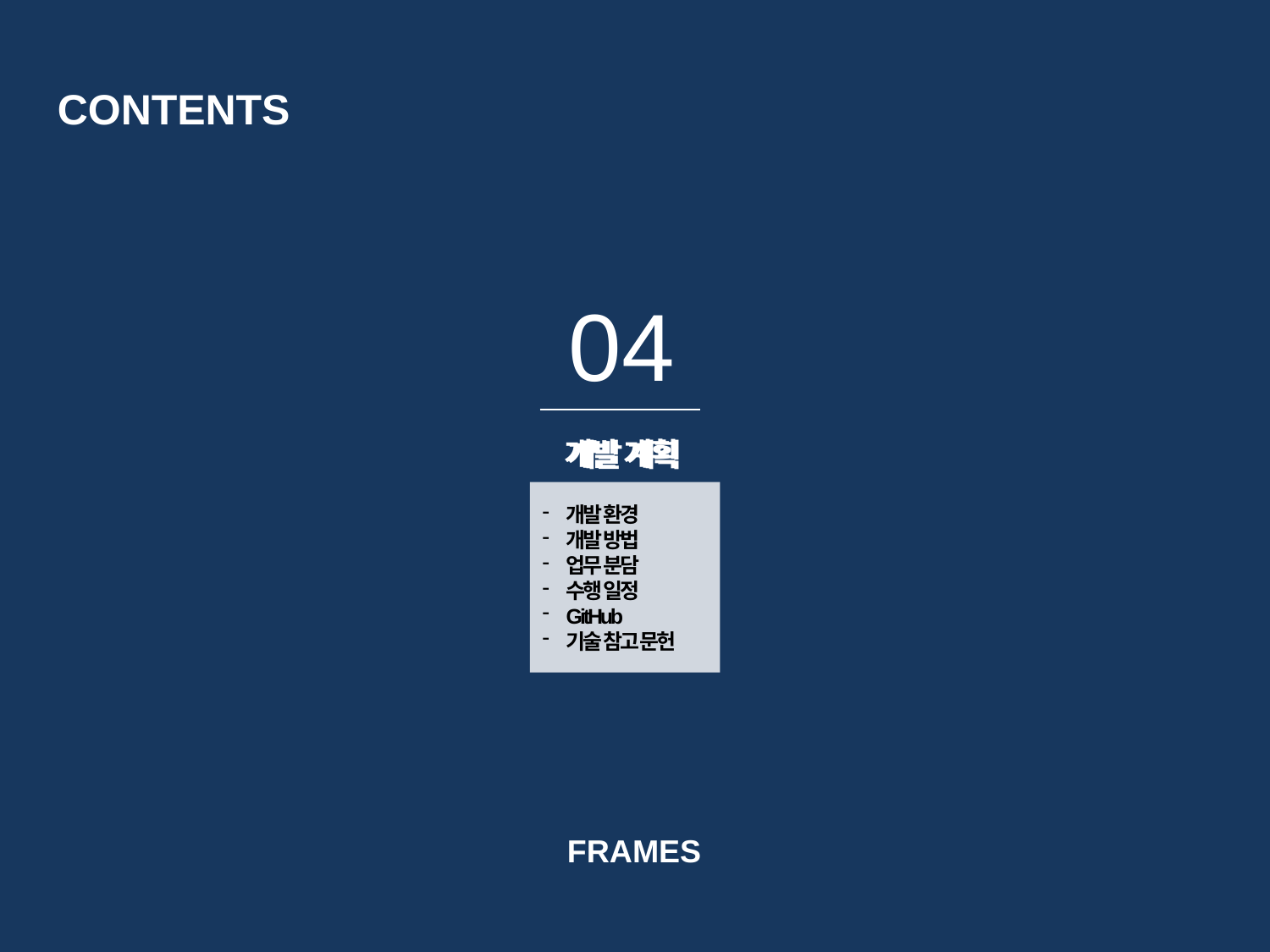

CONTENTS
 04
개발 계획
개발 환경
개발 방법
업무 분담
수행 일정
GitHub
기술 참고 문헌
개발 계획
FRAMES